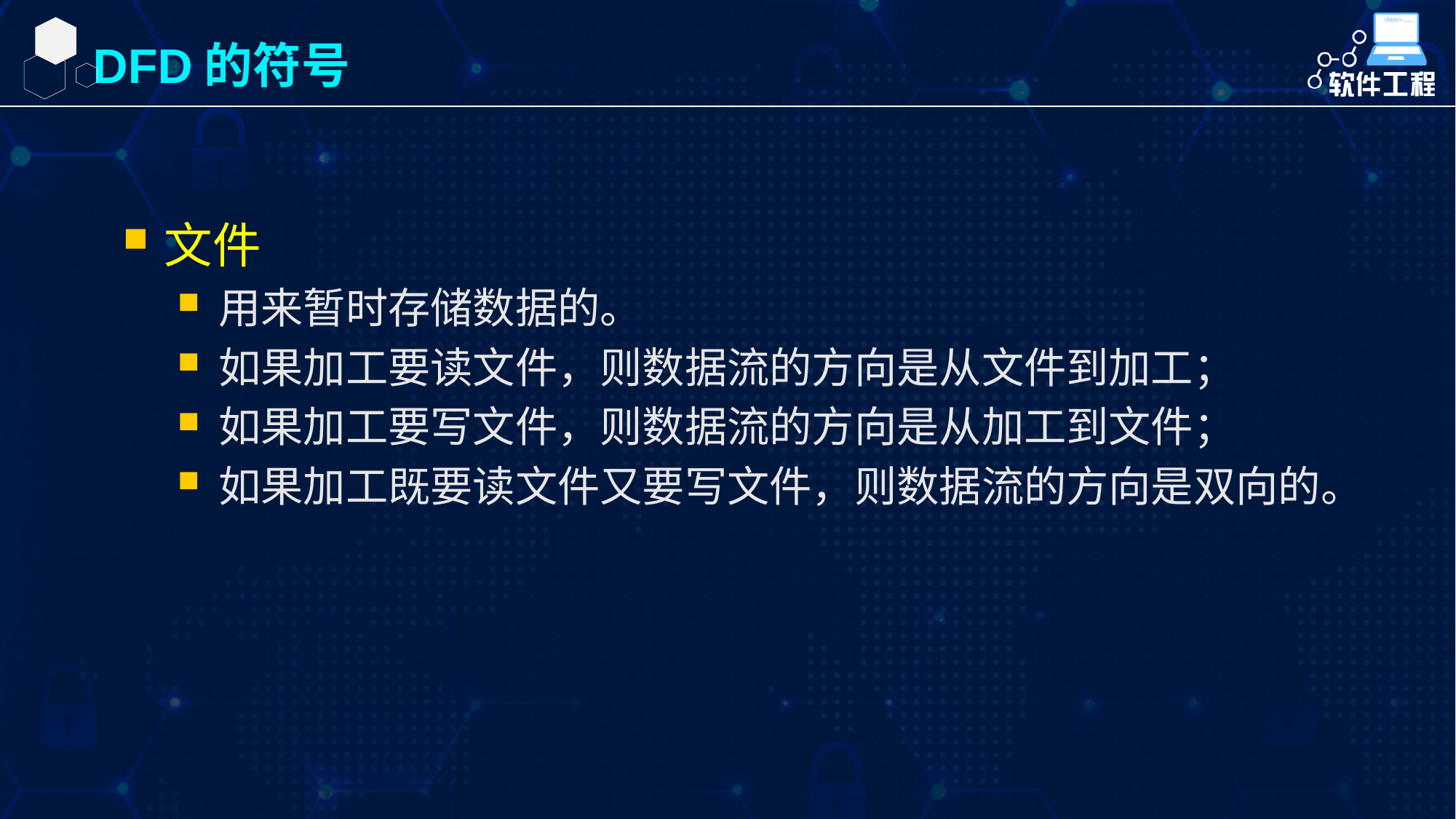

DFD的符号

文件
用来暂时存储数据的。
如果加工要读文件，则数据流的方向是从文件到加工；
如果加工要写文件，则数据流的方向是从加工到文件；
如果加工既要读文件又要写文件，则数据流的方向是双向的。